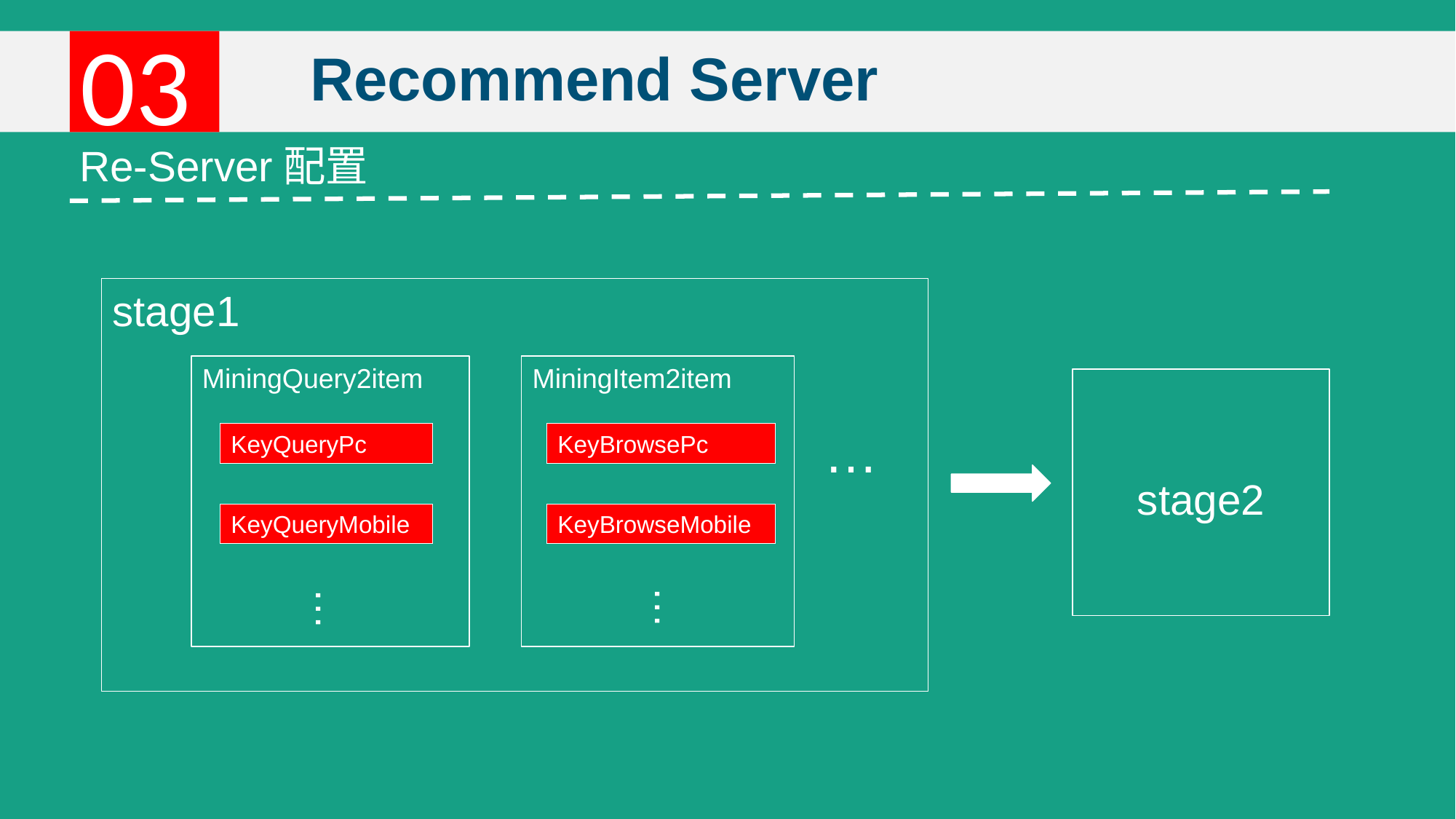

03
Recommend Server
Re-Server配置

stage1
MiningQuery2item
MiningItem2item
…
KeyQueryPc
KeyQueryMobile
…
…
KeyBrowsePc
KeyBrowseMobile

stage2